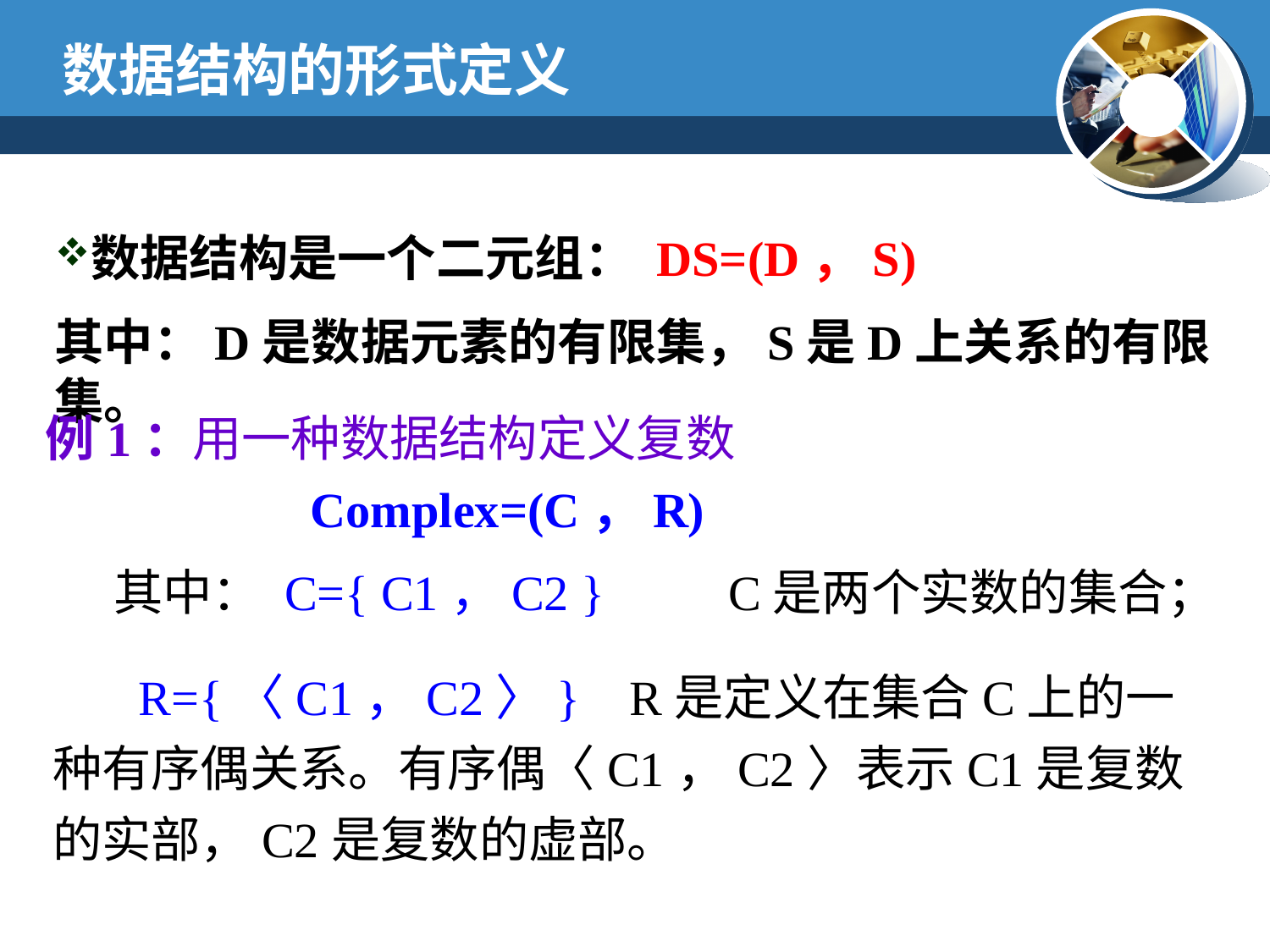

数据结构的形式定义
数据结构是一个二元组： DS=(D，S)
其中：D是数据元素的有限集，S是D上关系的有限集。
例1：用一种数据结构定义复数
Complex=(C，R)
其中： C={ C1，C2 }          C是两个实数的集合；
       R={〈C1，C2〉}    R是定义在集合C上的一种有序偶关系。有序偶〈C1，C2〉表示C1是复数的实部，C2是复数的虚部。